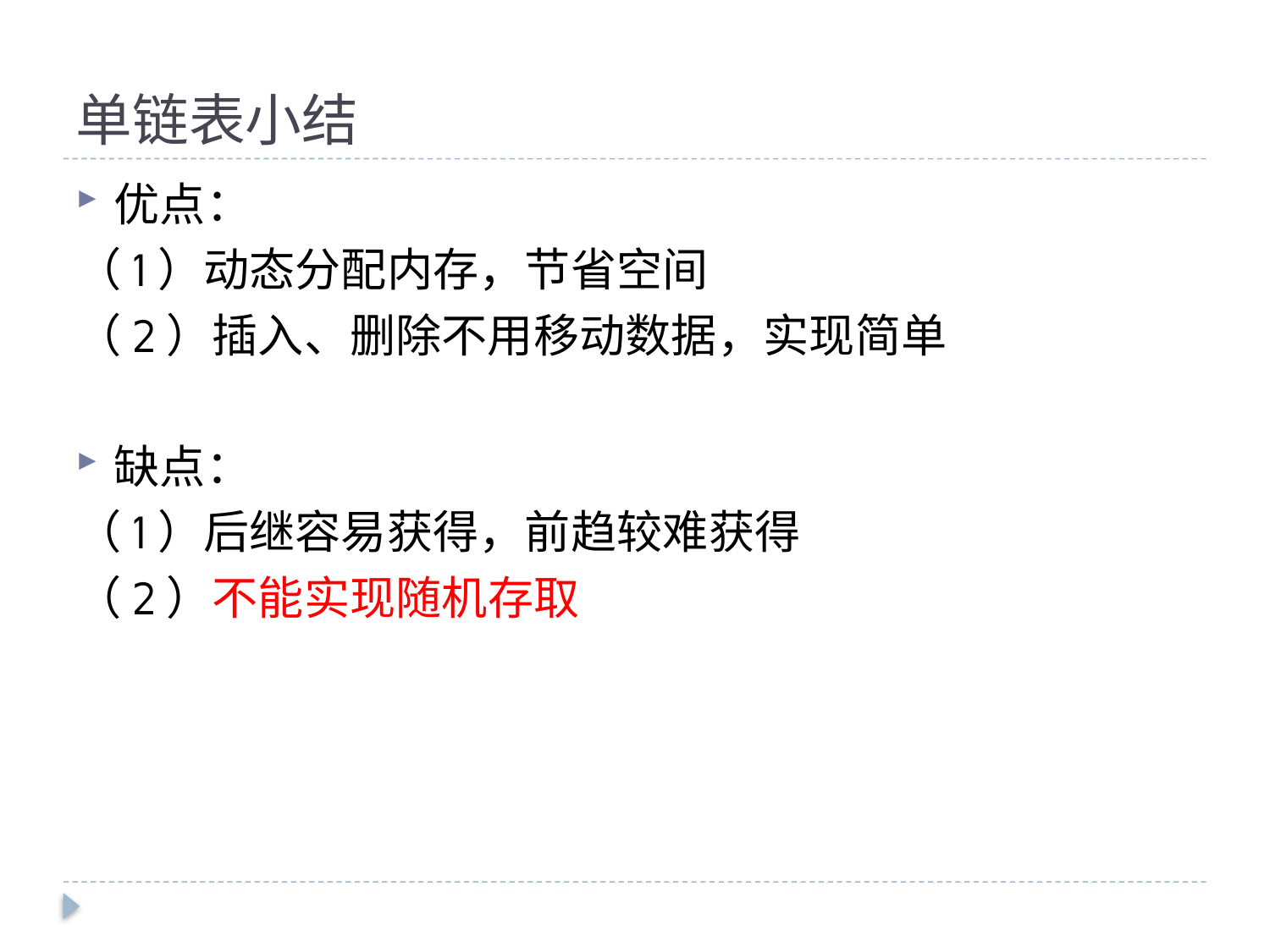

# 单链表小结
优点：
（1）动态分配内存，节省空间
（2）插入、删除不用移动数据，实现简单

缺点：
（1）后继容易获得，前趋较难获得
（2）不能实现随机存取